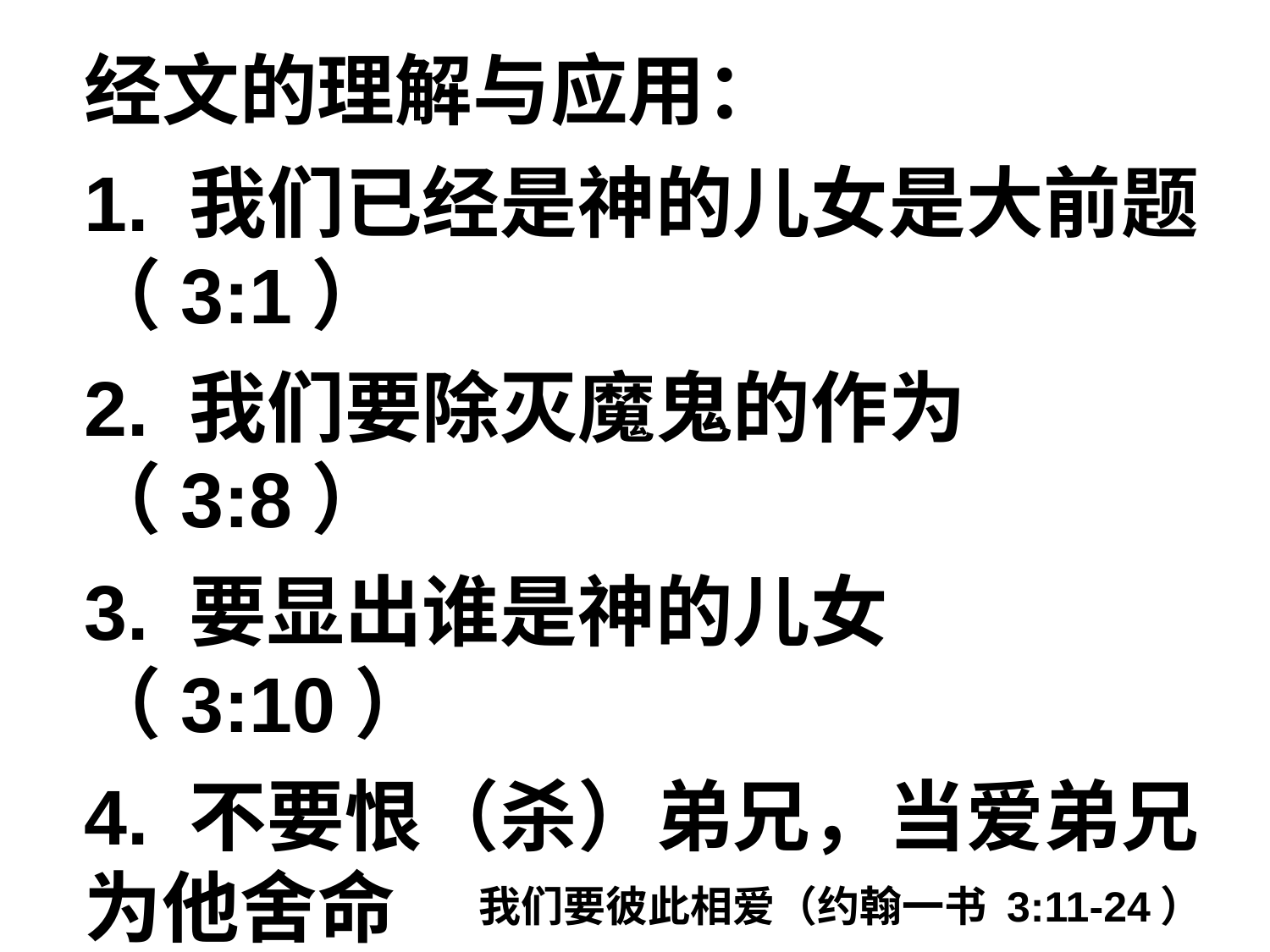

经文的理解与应用：
1. 我们已经是神的儿女是大前题（3:1）
2. 我们要除灭魔鬼的作为（3:8）
3. 要显出谁是神的儿女（3:10）
4. 不要恨（杀）弟兄，当爱弟兄为他舍命
我们要彼此相爱（约翰一书 3:11-24）